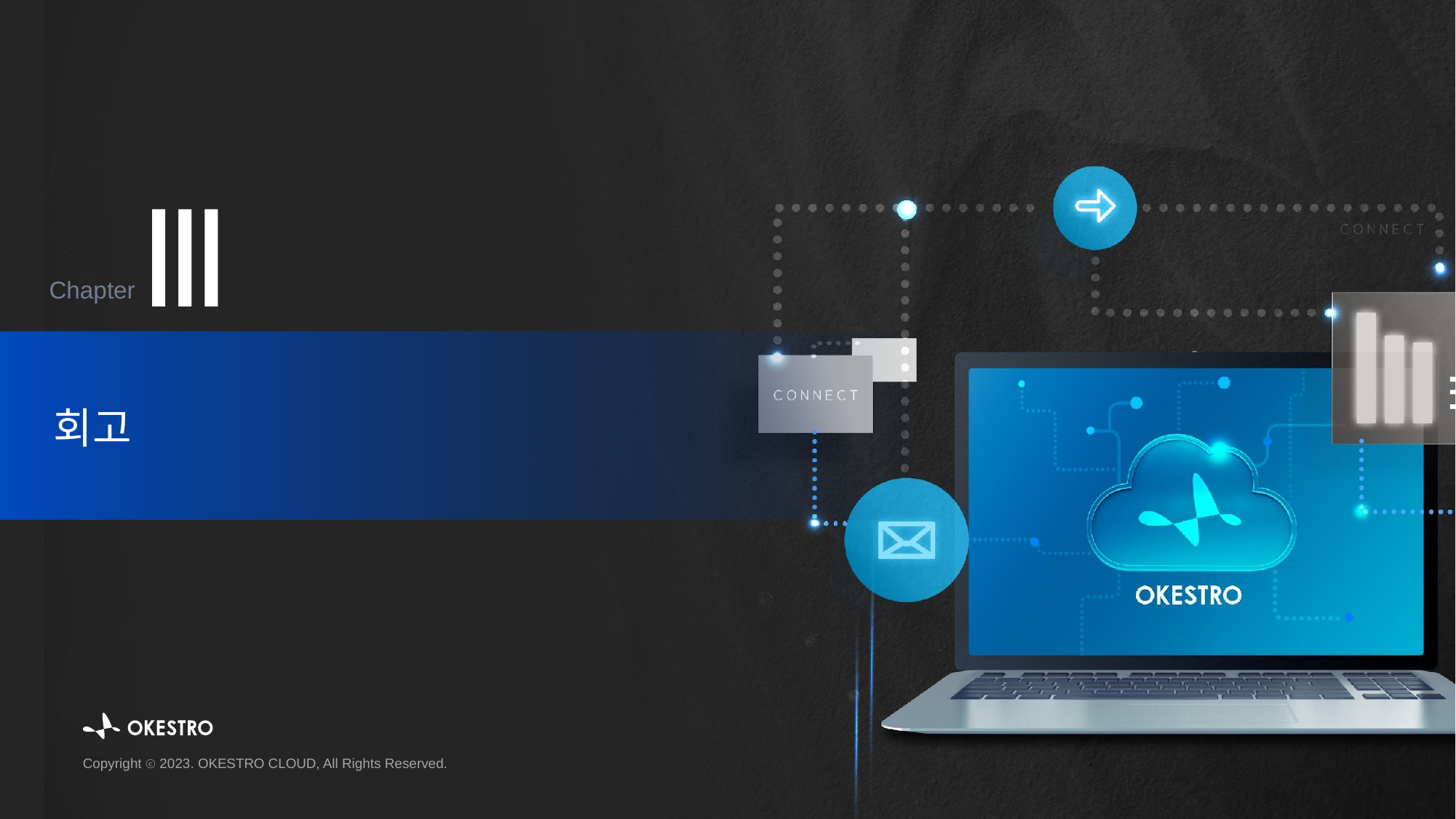

Ⅲ
Chapter
회고

Copyright ⓒ 2023. OKESTRO CLOUD, All Rights Reserved.